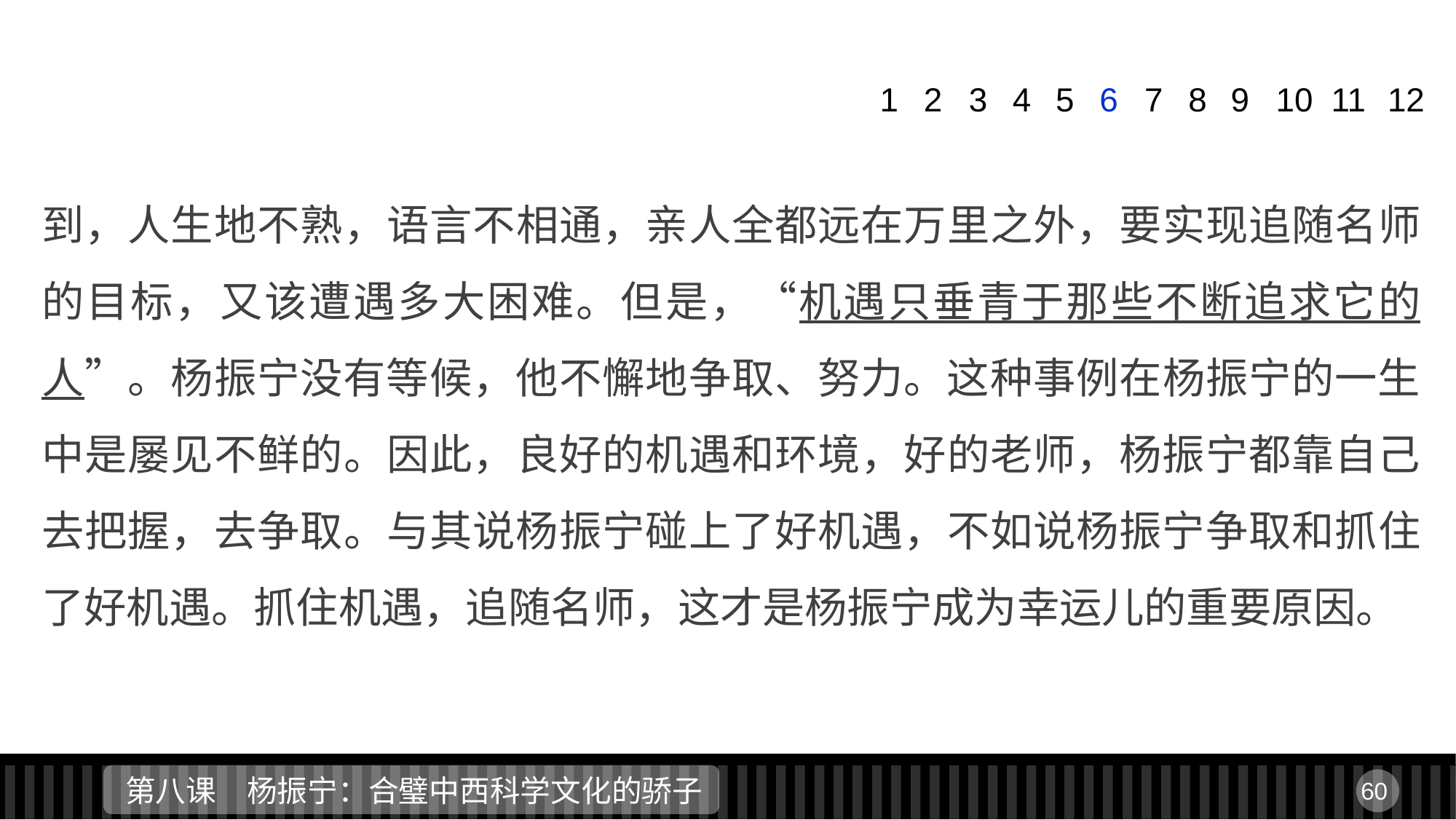

1
2
3
4
5
6
7
8
9
11
12
10
到，人生地不熟，语言不相通，亲人全都远在万里之外，要实现追随名师的目标，又该遭遇多大困难。但是，“机遇只垂青于那些不断追求它的人”。杨振宁没有等候，他不懈地争取、努力。这种事例在杨振宁的一生中是屡见不鲜的。因此，良好的机遇和环境，好的老师，杨振宁都靠自己去把握，去争取。与其说杨振宁碰上了好机遇，不如说杨振宁争取和抓住了好机遇。抓住机遇，追随名师，这才是杨振宁成为幸运儿的重要原因。